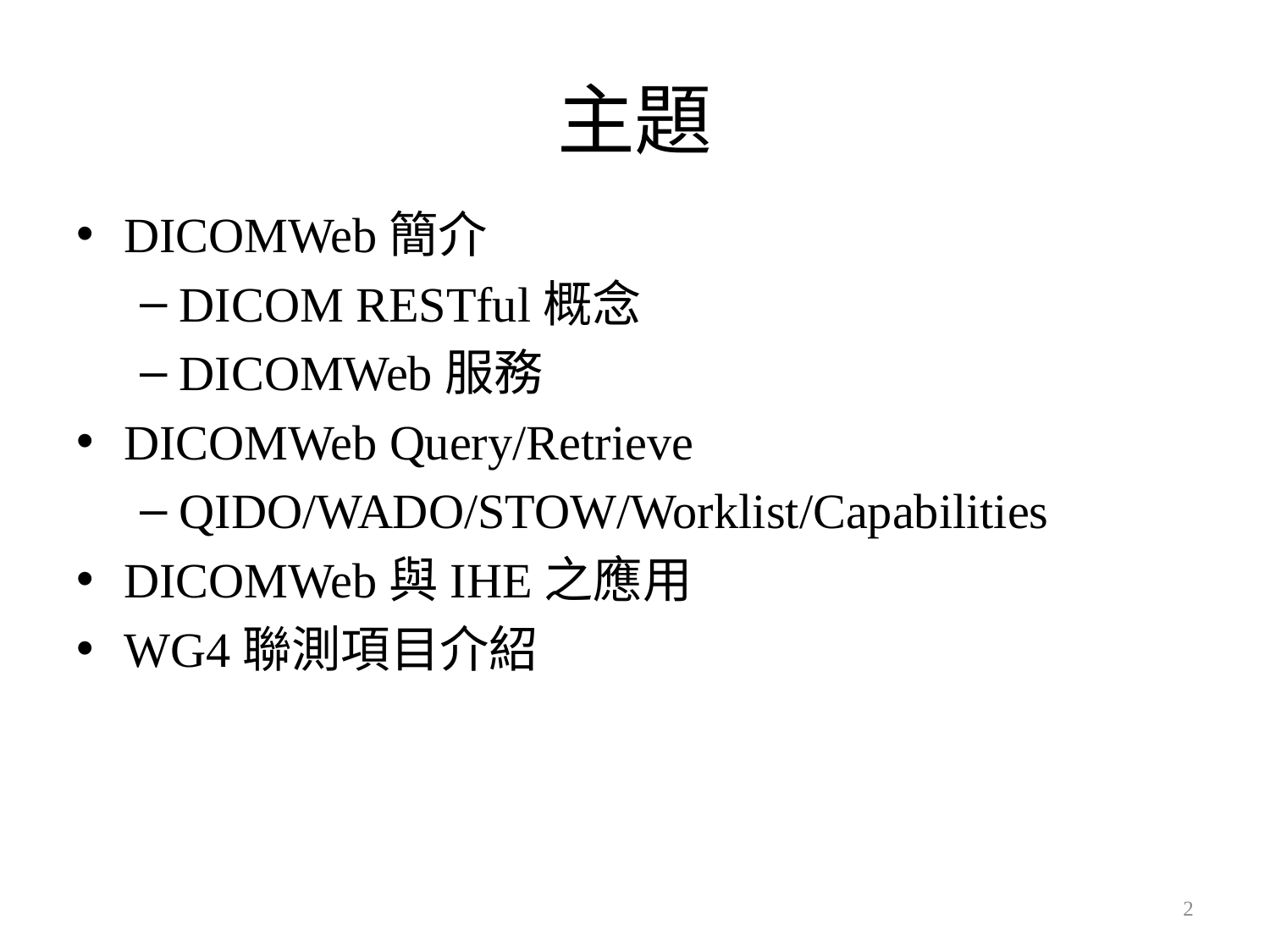

# 主題
DICOMWeb簡介
DICOM RESTful概念
DICOMWeb服務
DICOMWeb Query/Retrieve
QIDO/WADO/STOW/Worklist/Capabilities
DICOMWeb與IHE之應用
WG4聯測項目介紹
2